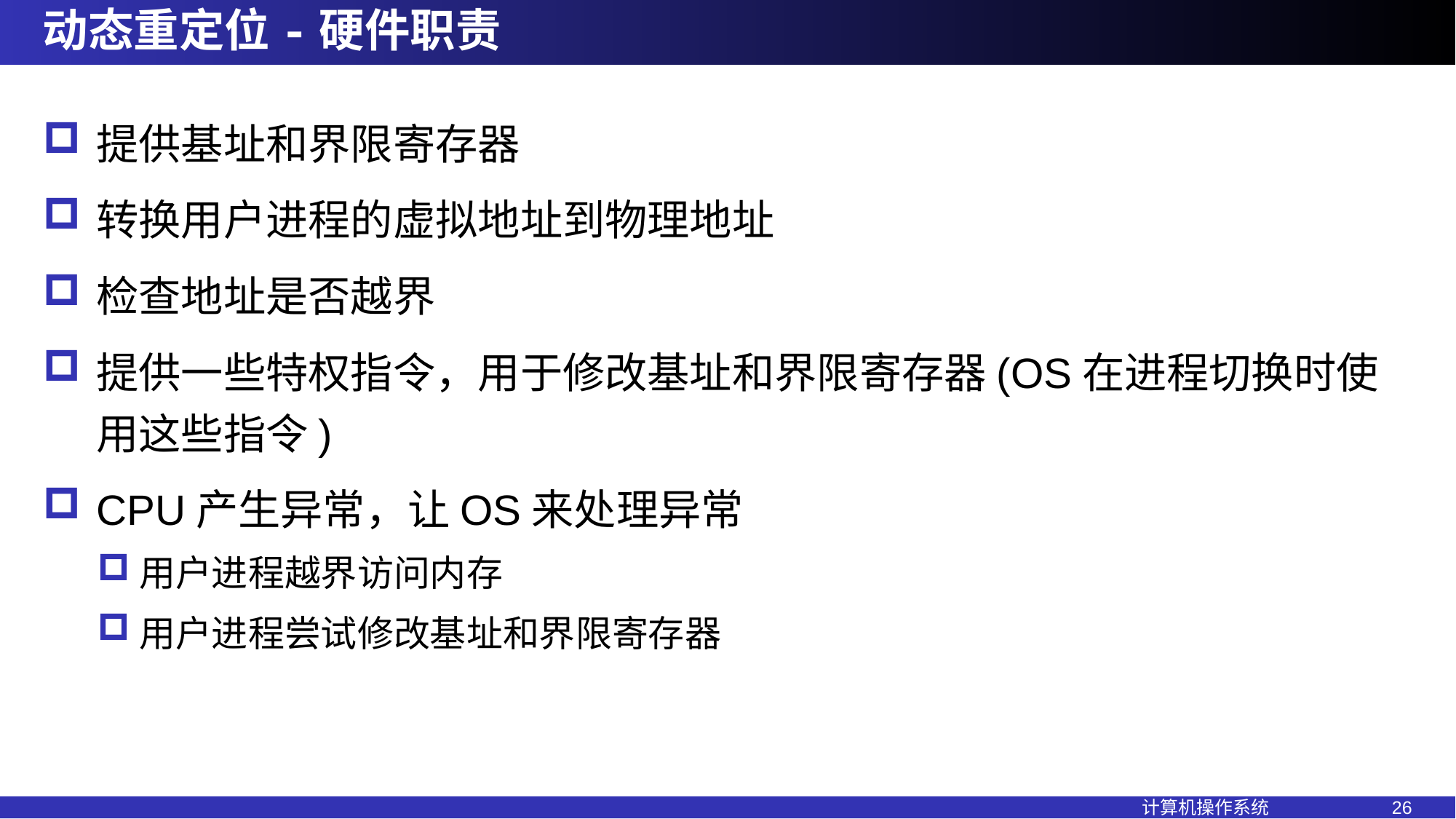

# 动态重定位-硬件职责
提供基址和界限寄存器
转换用户进程的虚拟地址到物理地址
检查地址是否越界
提供一些特权指令，用于修改基址和界限寄存器(OS在进程切换时使用这些指令)
CPU产生异常，让OS来处理异常
用户进程越界访问内存
用户进程尝试修改基址和界限寄存器
计算机操作系统                     26